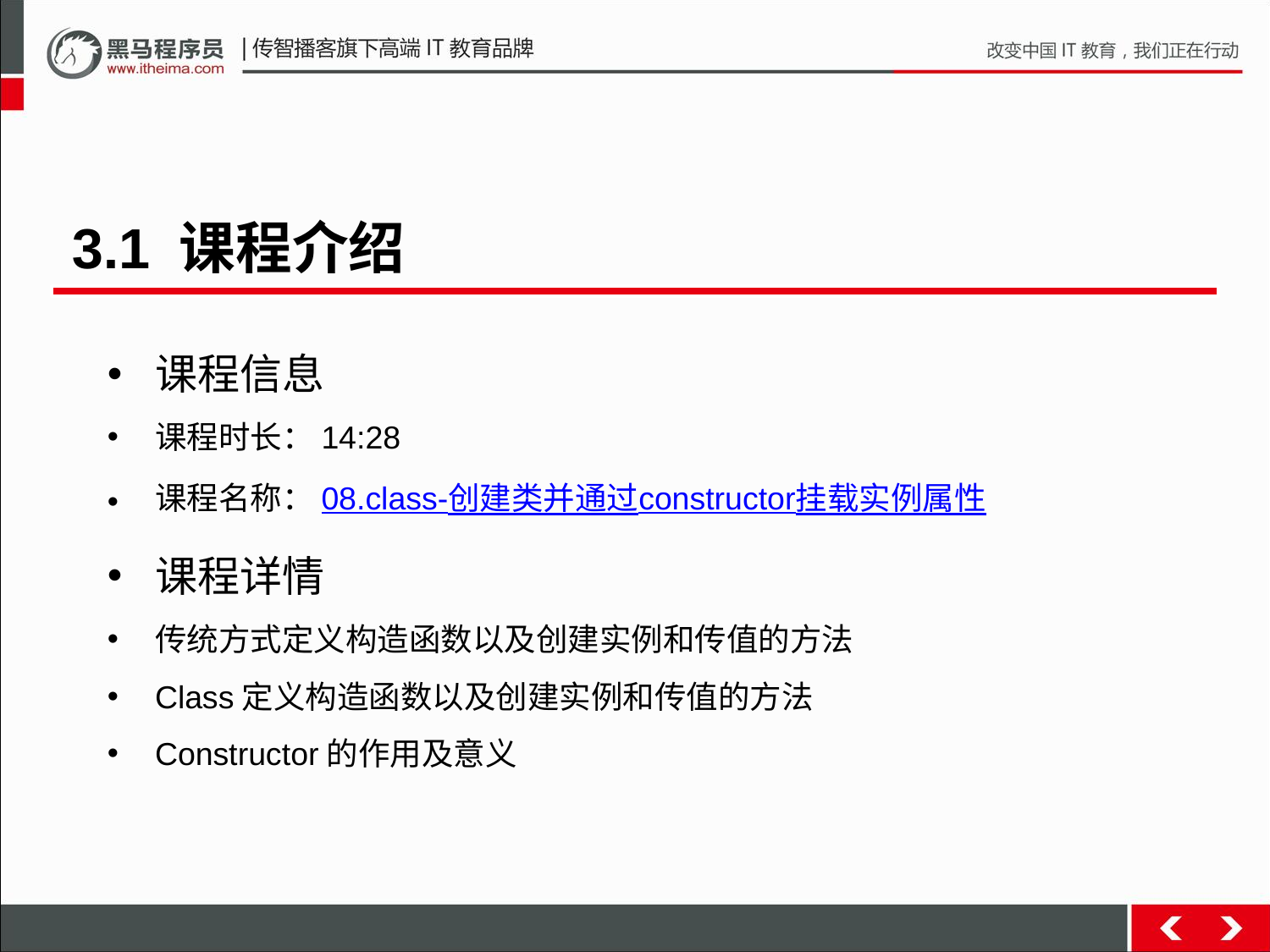

3.1 课程介绍
课程信息
课程时长：14:28
课程名称：08.class-创建类并通过constructor挂载实例属性
课程详情
传统方式定义构造函数以及创建实例和传值的方法
Class定义构造函数以及创建实例和传值的方法
Constructor的作用及意义